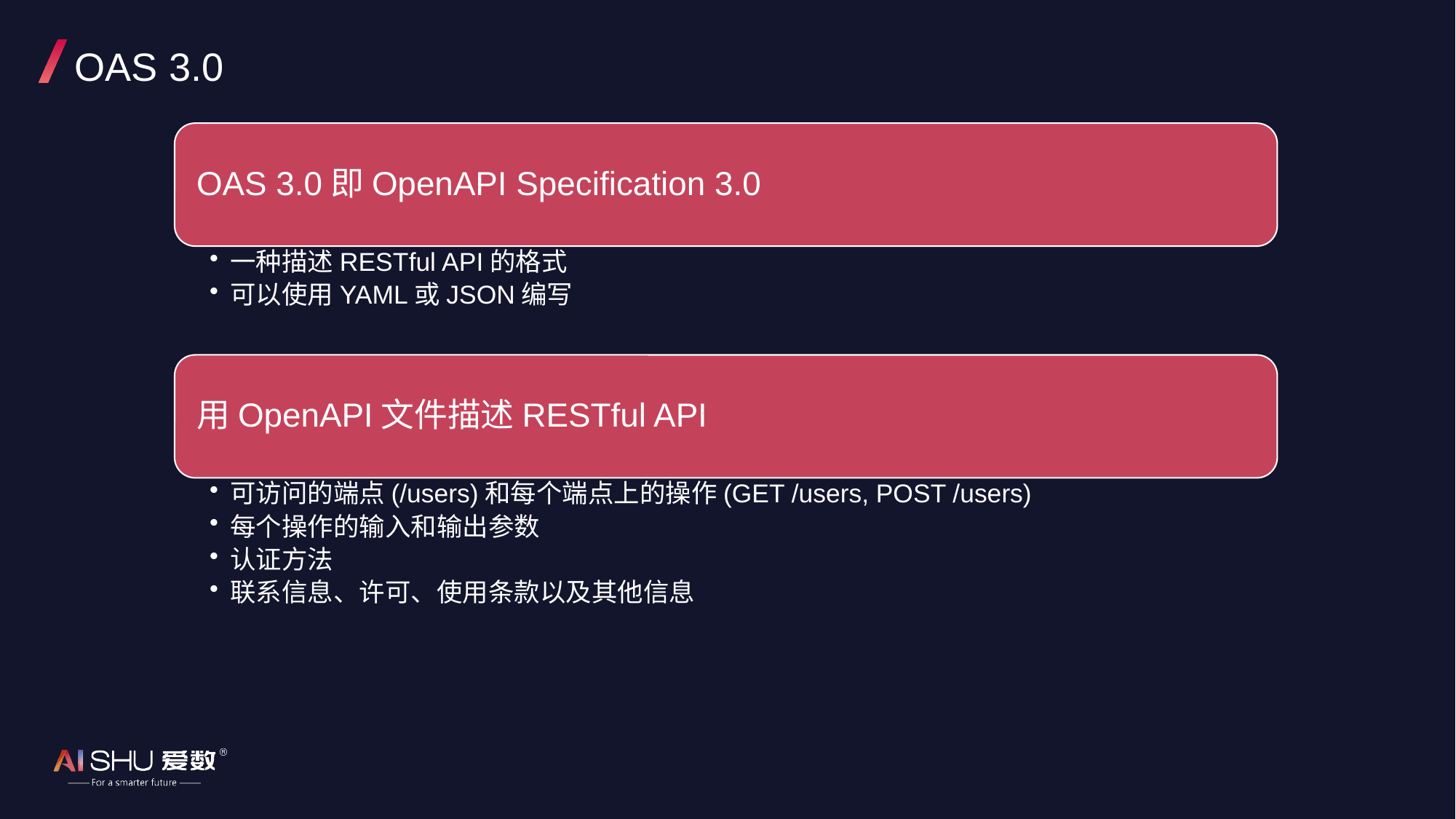

# OAS 3.0
OAS 3.0即OpenAPI Specification 3.0
一种描述RESTful API的格式
可以使用YAML或JSON编写
用OpenAPI文件描述RESTful API
可访问的端点(/users)和每个端点上的操作(GET /users, POST /users)
每个操作的输入和输出参数
认证方法
联系信息、许可、使用条款以及其他信息